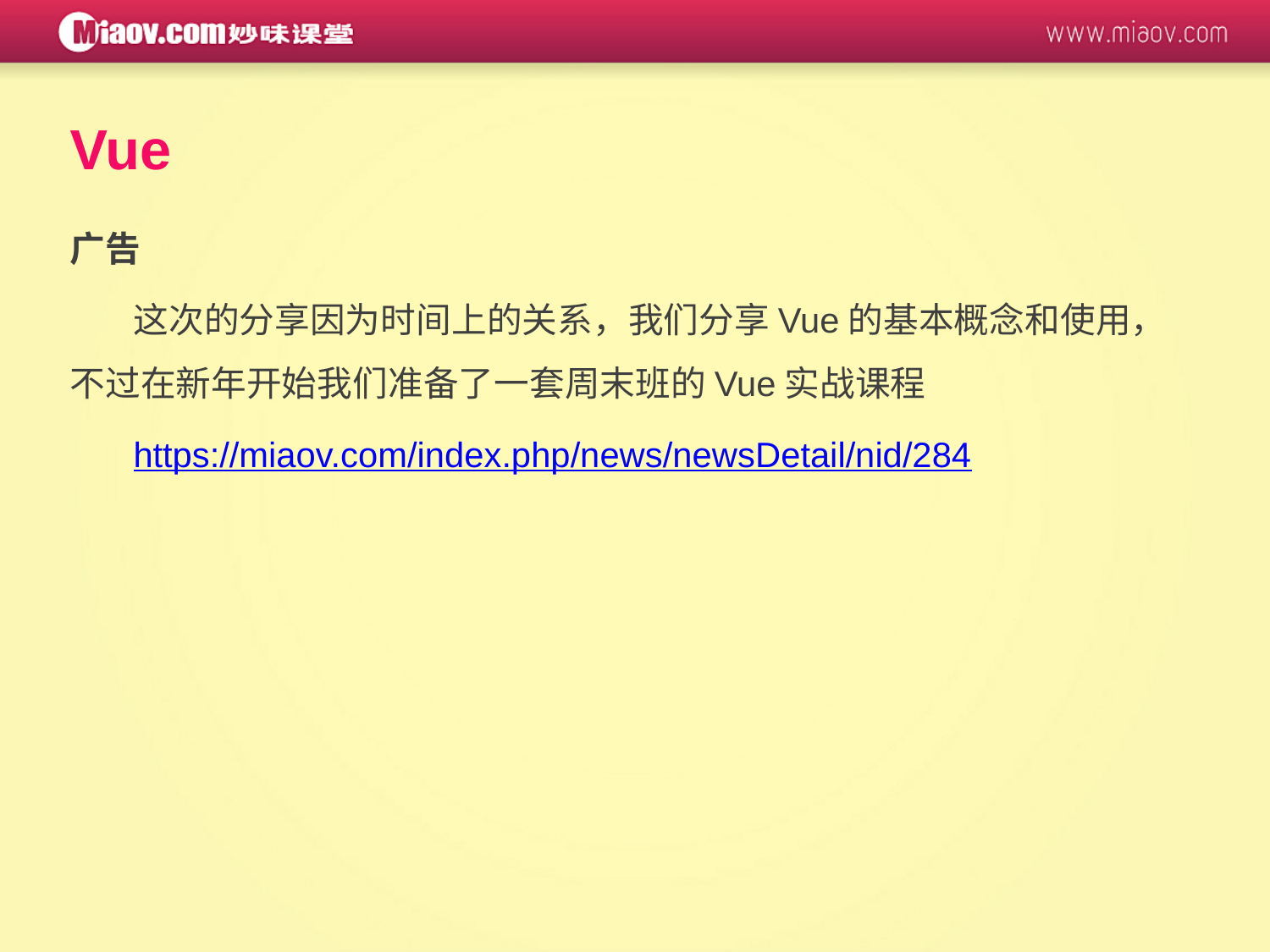

Vue

广告
这次的分享因为时间上的关系，我们分享Vue的基本概念和使用，不过在新年开始我们准备了一套周末班的Vue实战课程
https://miaov.com/index.php/news/newsDetail/nid/284